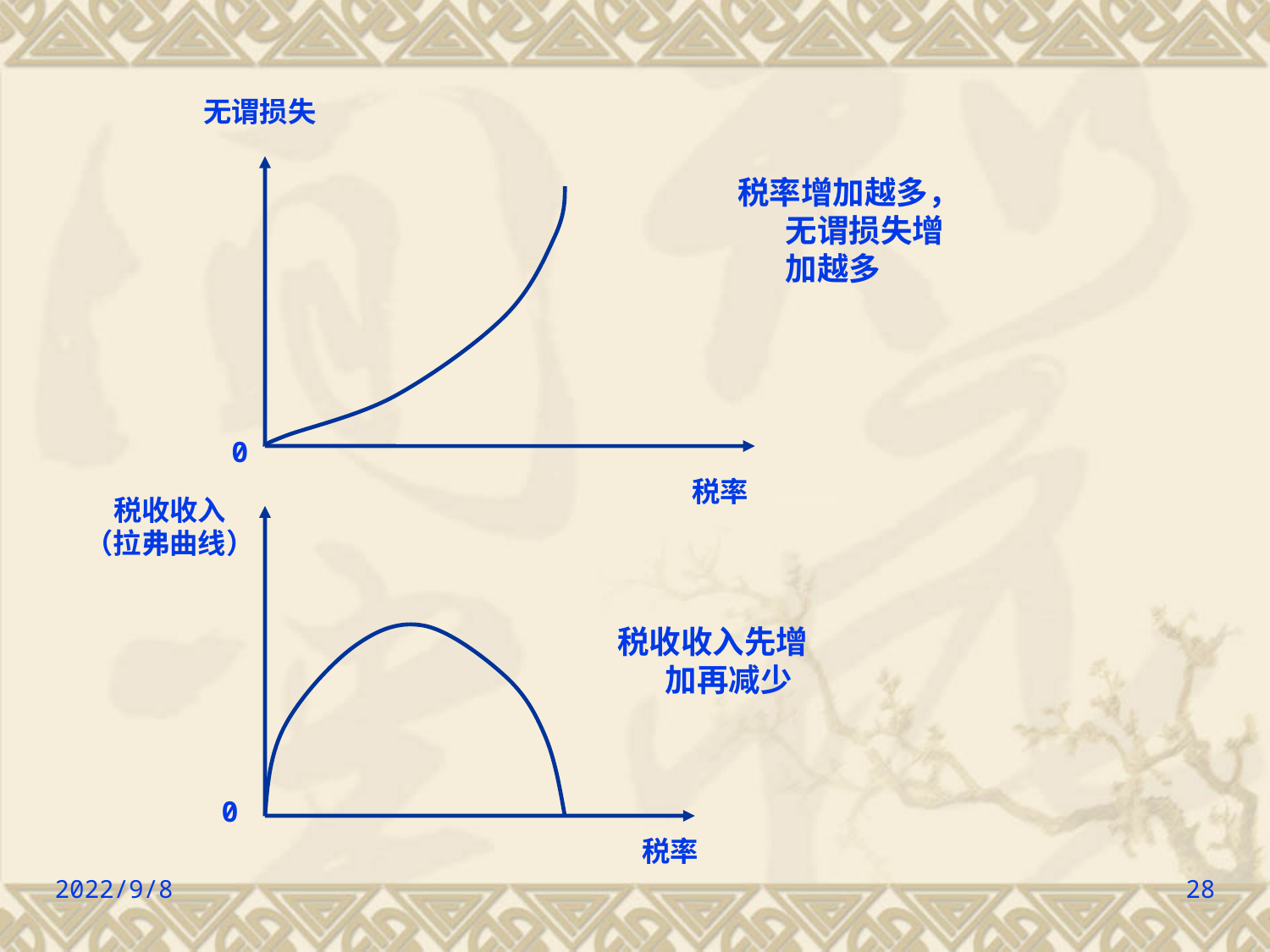

无谓损失

税率增加越多，无谓损失增加越多

0

税率
税收收入
（拉弗曲线）

税收收入先增加再减少

0

税率
2022/9/8
28